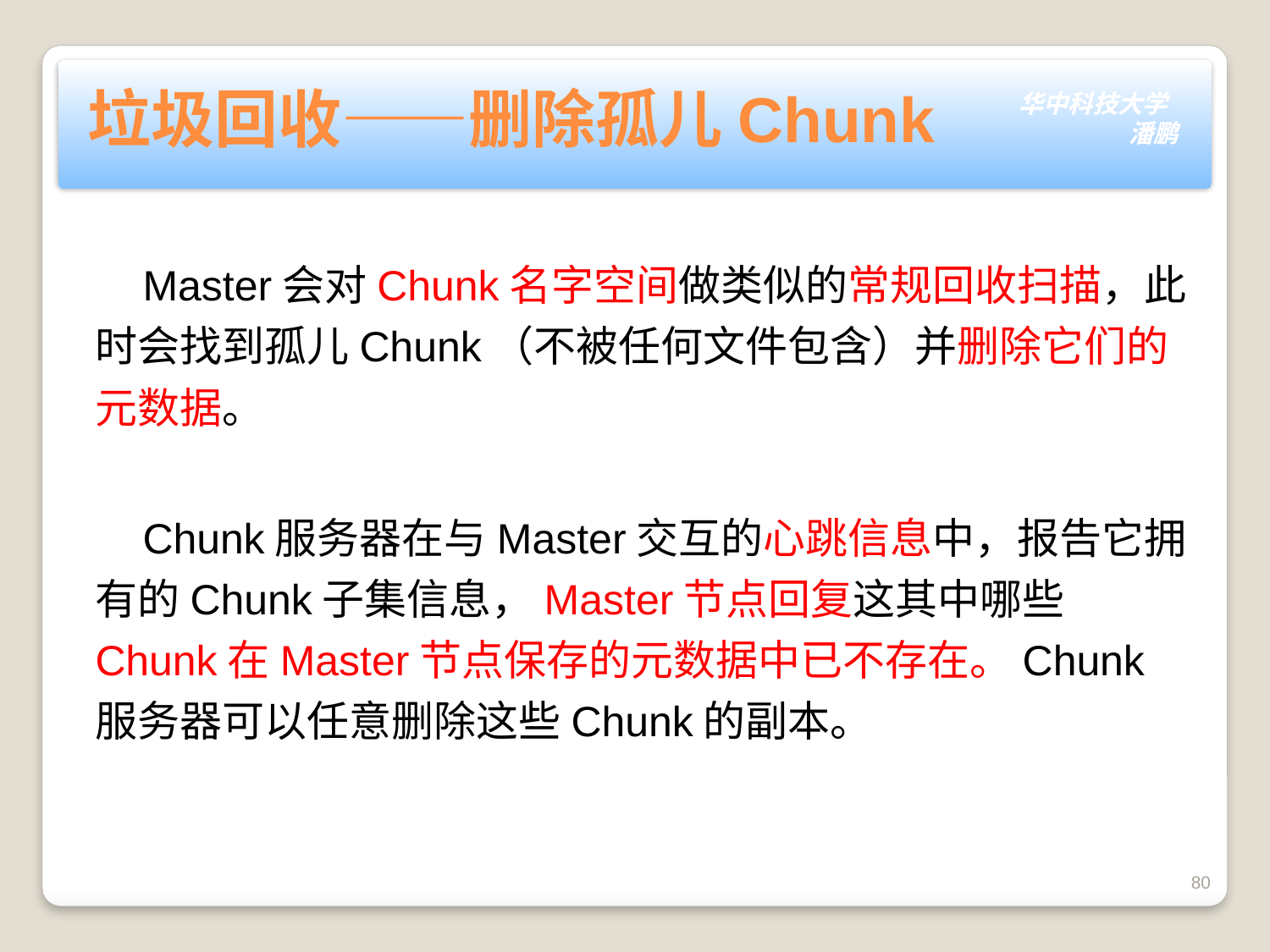

# 垃圾回收——删除孤儿Chunk
    Master会对Chunk名字空间做类似的常规回收扫描，此时会找到孤儿Chunk（不被任何文件包含）并删除它们的元数据。

    Chunk服务器在与Master交互的心跳信息中，报告它拥有的Chunk子集信息，Master节点回复这其中哪些Chunk在Master节点保存的元数据中已不存在。Chunk服务器可以任意删除这些Chunk的副本。
80